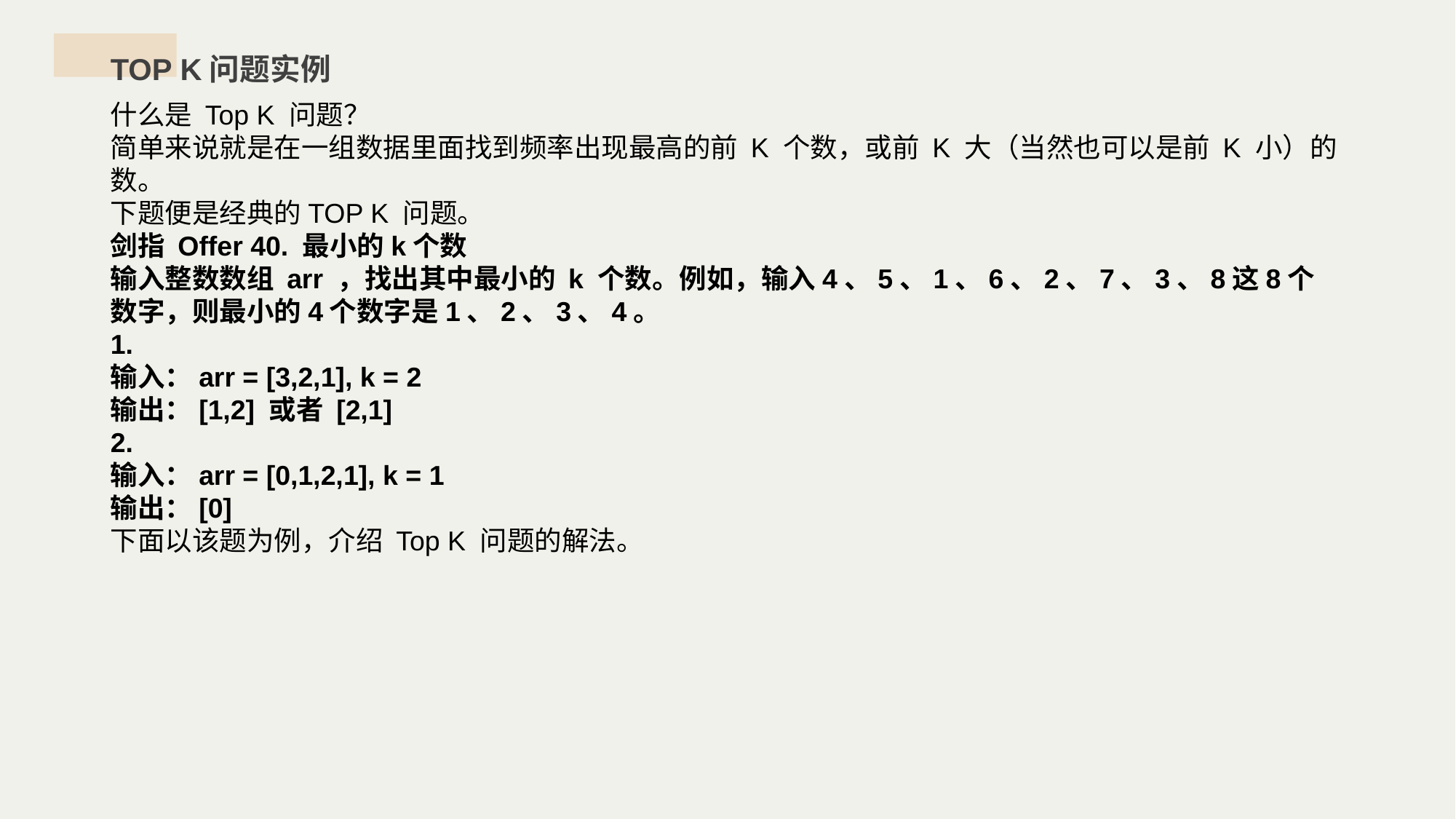

TOP K问题实例

什么是 Top K 问题？
简单来说就是在一组数据里面找到频率出现最高的前 K 个数，或前 K 大（当然也可以是前 K 小）的数。
下题便是经典的TOP K 问题。
剑指 Offer 40. 最小的k个数
输入整数数组 arr ，找出其中最小的 k 个数。例如，输入4、5、1、6、2、7、3、8这8个数字，则最小的4个数字是1、2、3、4。
1.
输入：arr = [3,2,1], k = 2
输出：[1,2] 或者 [2,1]
2.
输入：arr = [0,1,2,1], k = 1
输出：[0]
下面以该题为例，介绍 Top K 问题的解法。